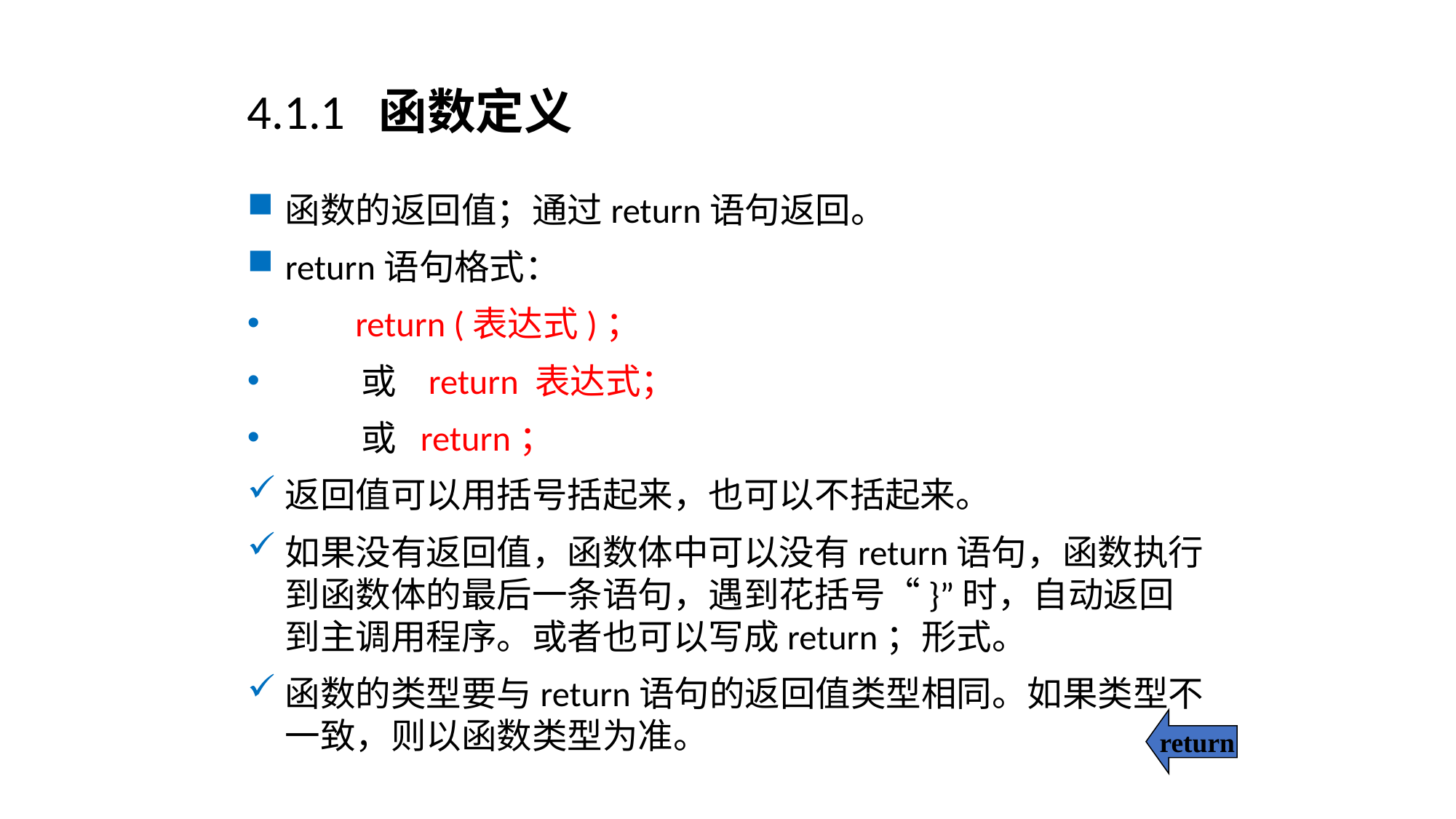

# 4.1.1  函数定义
函数的返回值；通过return语句返回。
return语句格式：
            return (表达式)；
            或   return 表达式；
            或  return；
返回值可以用括号括起来，也可以不括起来。
如果没有返回值，函数体中可以没有return语句，函数执行到函数体的最后一条语句，遇到花括号“}”时，自动返回到主调用程序。或者也可以写成return；形式。
函数的类型要与return语句的返回值类型相同。如果类型不一致，则以函数类型为准。

return